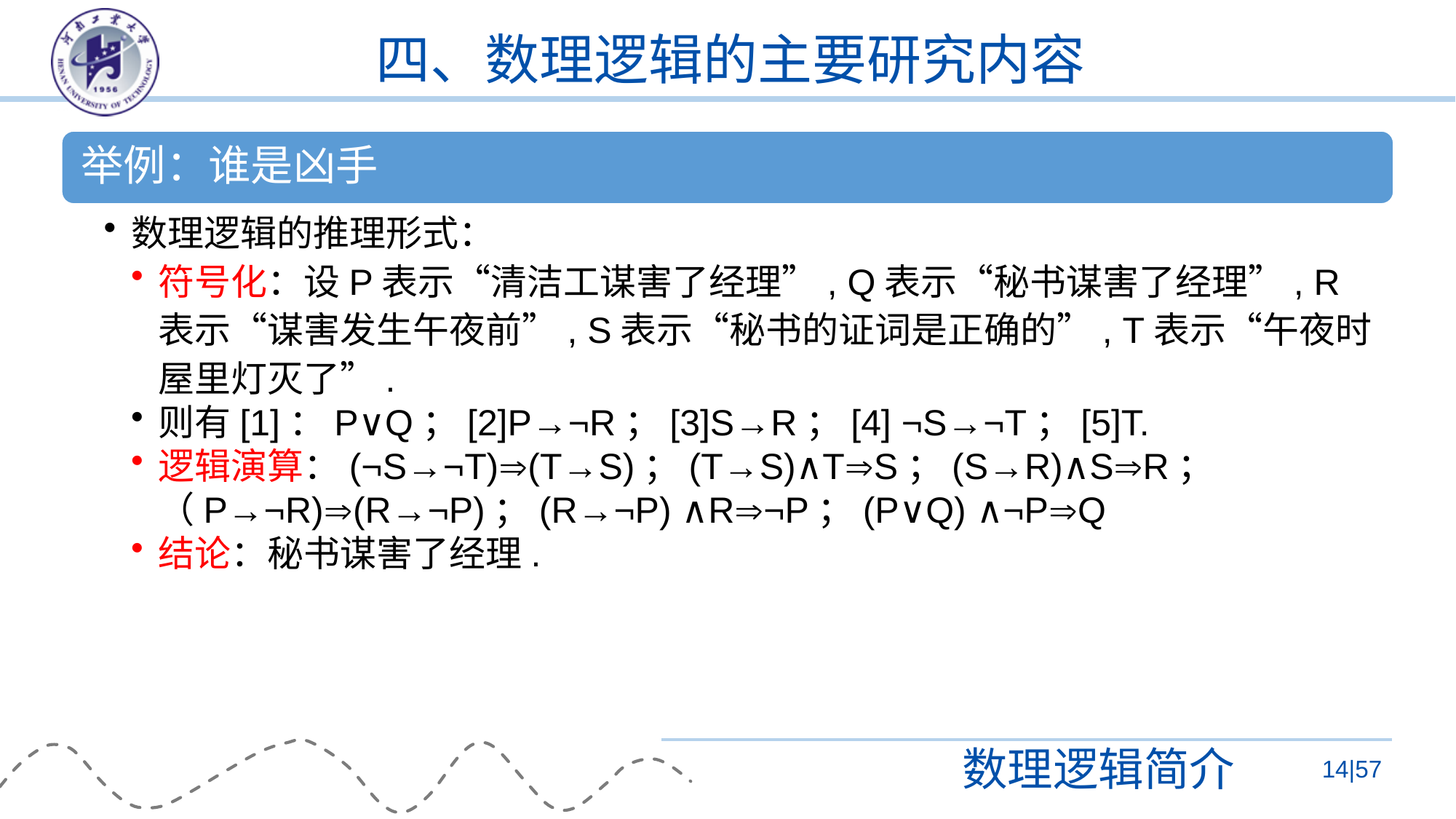

# 四、数理逻辑的主要研究内容
举例：谁是凶手
数理逻辑的推理形式：
符号化：设P表示“清洁工谋害了经理”, Q表示“秘书谋害了经理”, R表示“谋害发生午夜前”, S表示“秘书的证词是正确的”, T表示“午夜时屋里灯灭了”.
则有[1]：P∨Q；[2]P→¬R；[3]S→R；[4] ¬S→¬T；[5]T.
逻辑演算：(¬S→¬T)⇒(T→S)；(T→S)∧T⇒S；(S→R)∧S⇒R；（P→¬R)⇒(R→¬P)；(R→¬P) ∧R⇒¬P；(P∨Q) ∧¬P⇒Q
结论：秘书谋害了经理.
数理逻辑简介
14|57